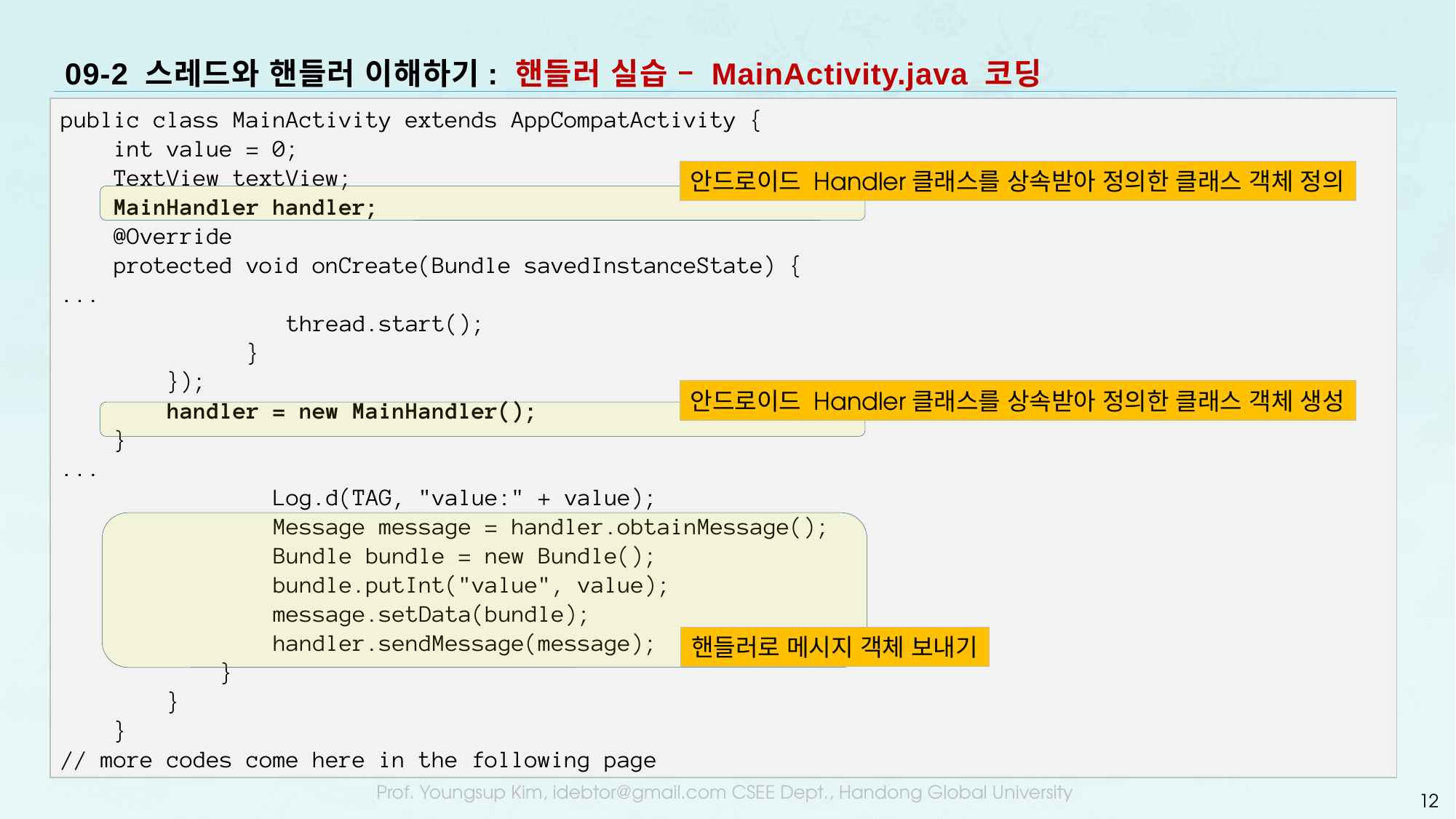

# 09-2 스레드와 핸들러 이해하기: 핸들러 실습 – MainActivity.java 코딩
public class MainActivity extends AppCompatActivity {
    int value = 0;
    TextView textView;
    MainHandler handler;
    @Override
    protected void onCreate(Bundle savedInstanceState) {
...
                 thread.start();
              }
        });
        handler = new MainHandler();
    }
...
                Log.d(TAG, "value:" + value);
                Message message = handler.obtainMessage();
                Bundle bundle = new Bundle();
                bundle.putInt("value", value);
                message.setData(bundle);
                handler.sendMessage(message);
            }
        }
    }
// more codes come here in the following page

안드로이드 Handler클래스를 상속받아 정의한 클래스 객체 정의

안드로이드 Handler클래스를 상속받아 정의한 클래스 객체 생성

핸들러로 메시지 객체 보내기
12